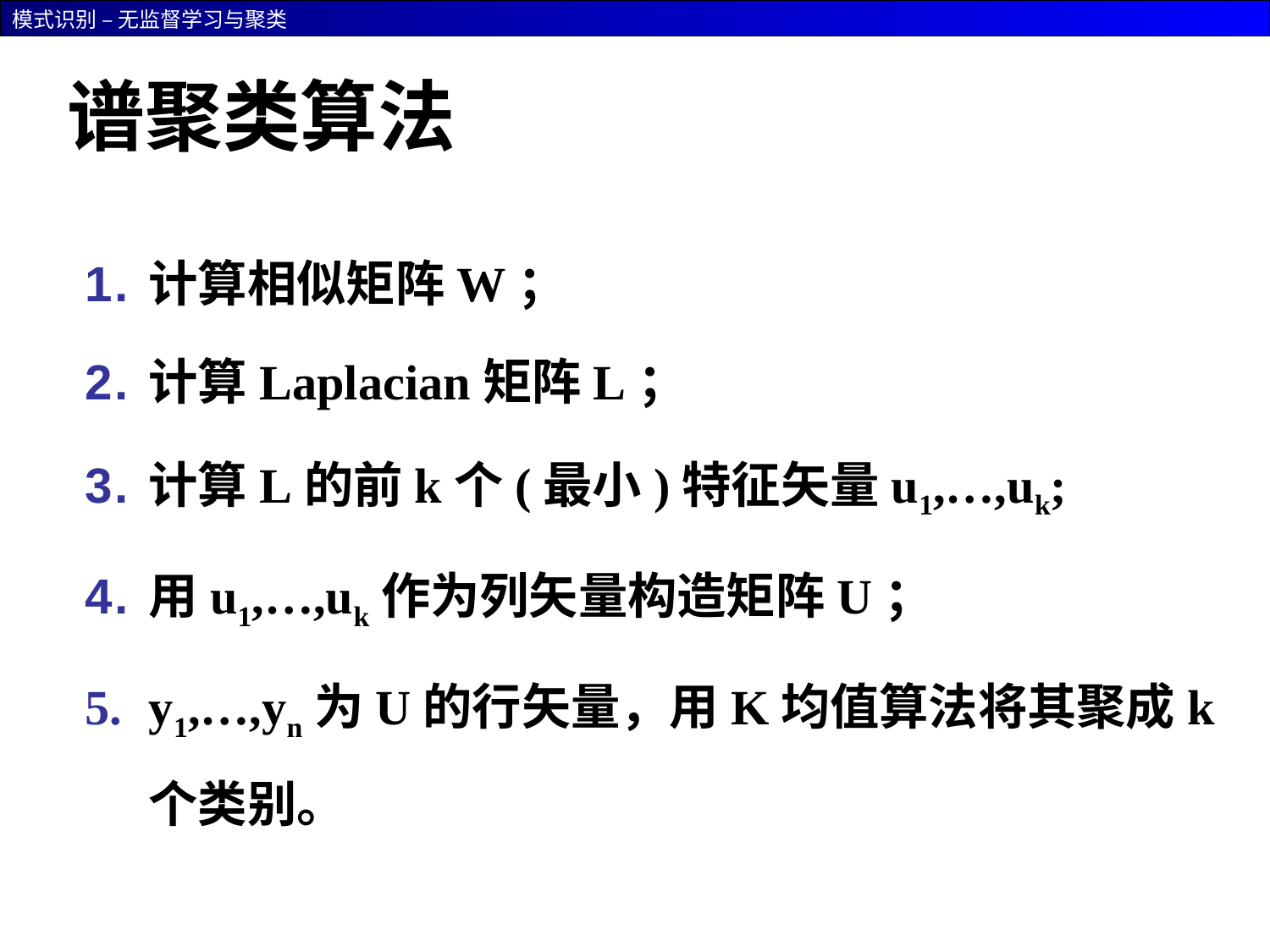

# 谱聚类算法
计算相似矩阵W；
计算Laplacian矩阵L；
计算L的前k个(最小)特征矢量u1,…,uk;
用u1,…,uk作为列矢量构造矩阵U；
y1,…,yn为U的行矢量，用K均值算法将其聚成k个类别。